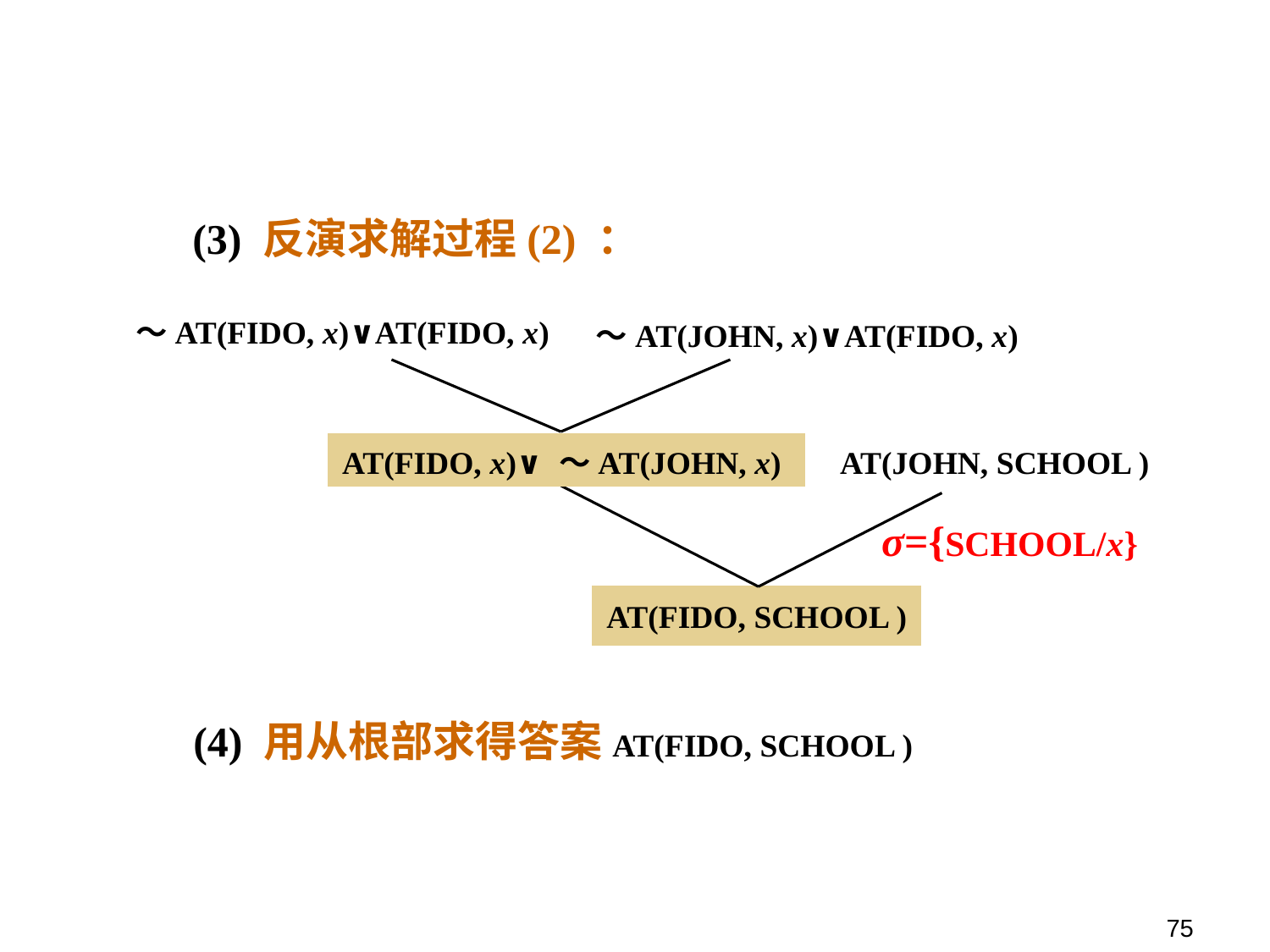

(3) 反演求解过程(2) ：
～AT(FIDO, x)∨AT(FIDO, x)
～AT(JOHN, x)∨AT(FIDO, x)

AT(FIDO, x)∨ ～AT(JOHN, x)
AT(JOHN, SCHOOL )

σ={SCHOOL/x}
AT(FIDO, SCHOOL )
(4) 用从根部求得答案AT(FIDO, SCHOOL )
75